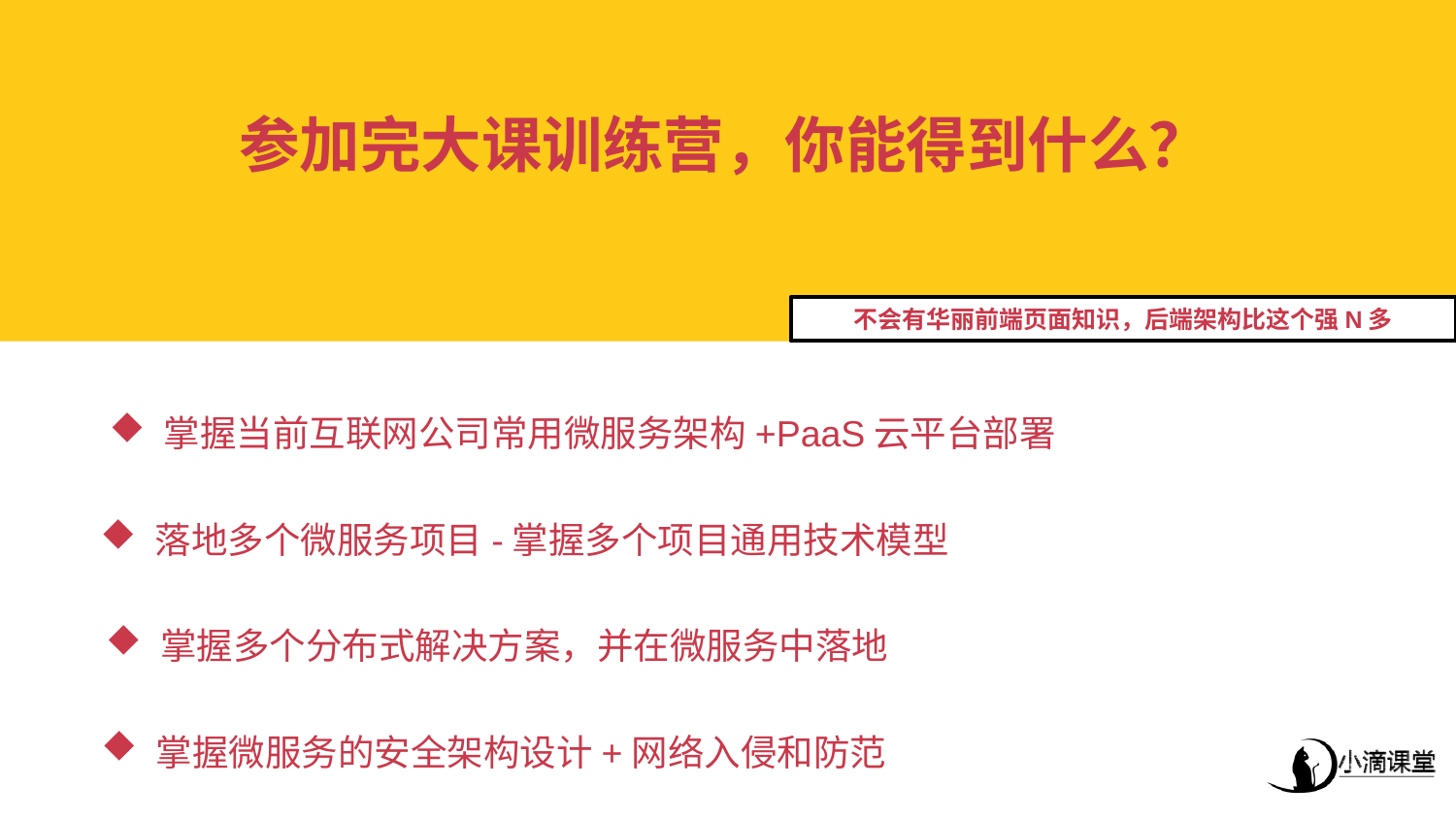

参加完大课训练营，你能得到什么？
不会有华丽前端页面知识，后端架构比这个强N多
掌握当前互联网公司常用微服务架构+PaaS云平台部署
落地多个微服务项目-掌握多个项目通用技术模型
掌握多个分布式解决方案，并在微服务中落地
掌握微服务的安全架构设计+网络入侵和防范